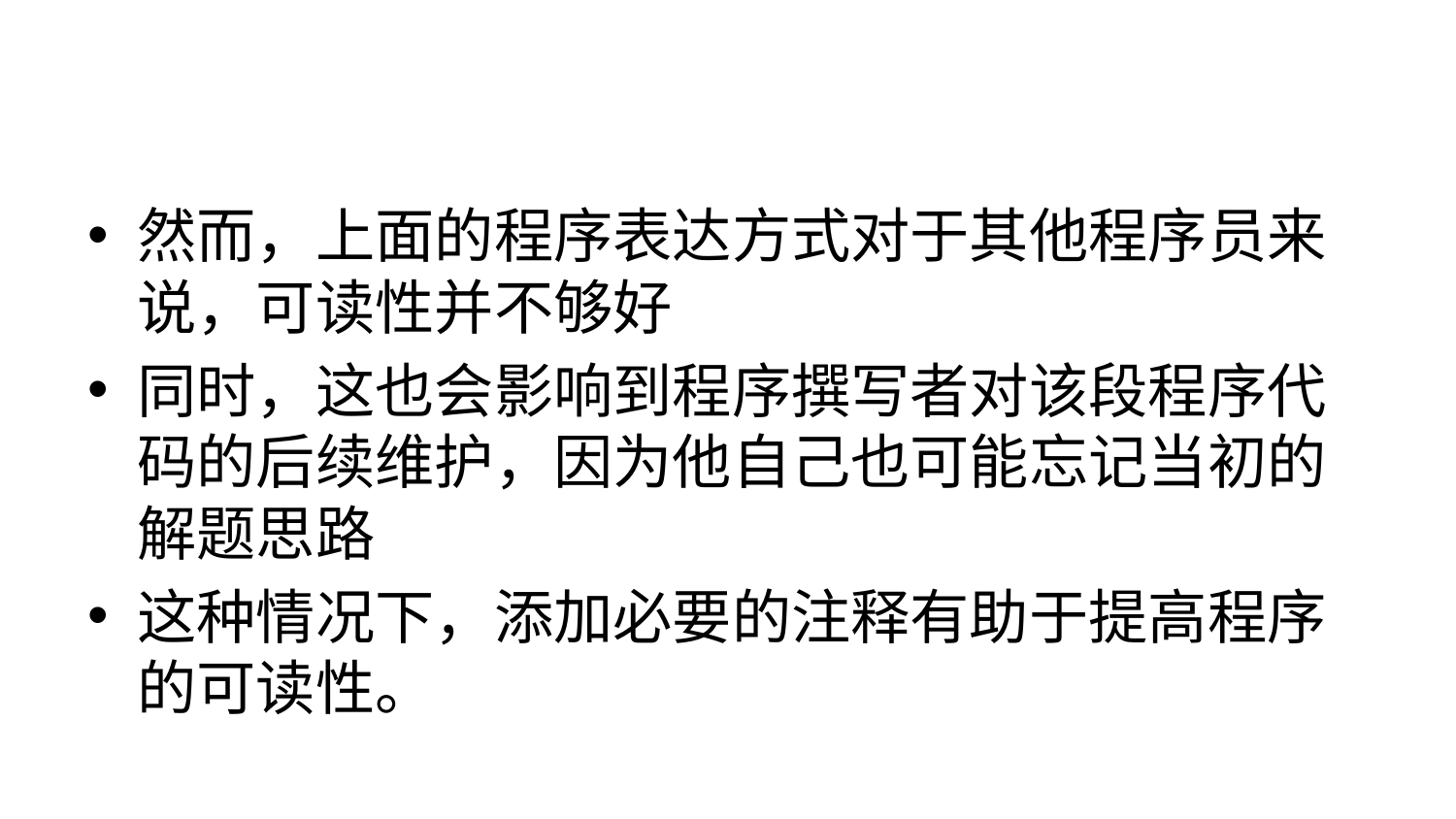

#
然而，上面的程序表达方式对于其他程序员来说，可读性并不够好
同时，这也会影响到程序撰写者对该段程序代码的后续维护，因为他自己也可能忘记当初的解题思路
这种情况下，添加必要的注释有助于提高程序的可读性。